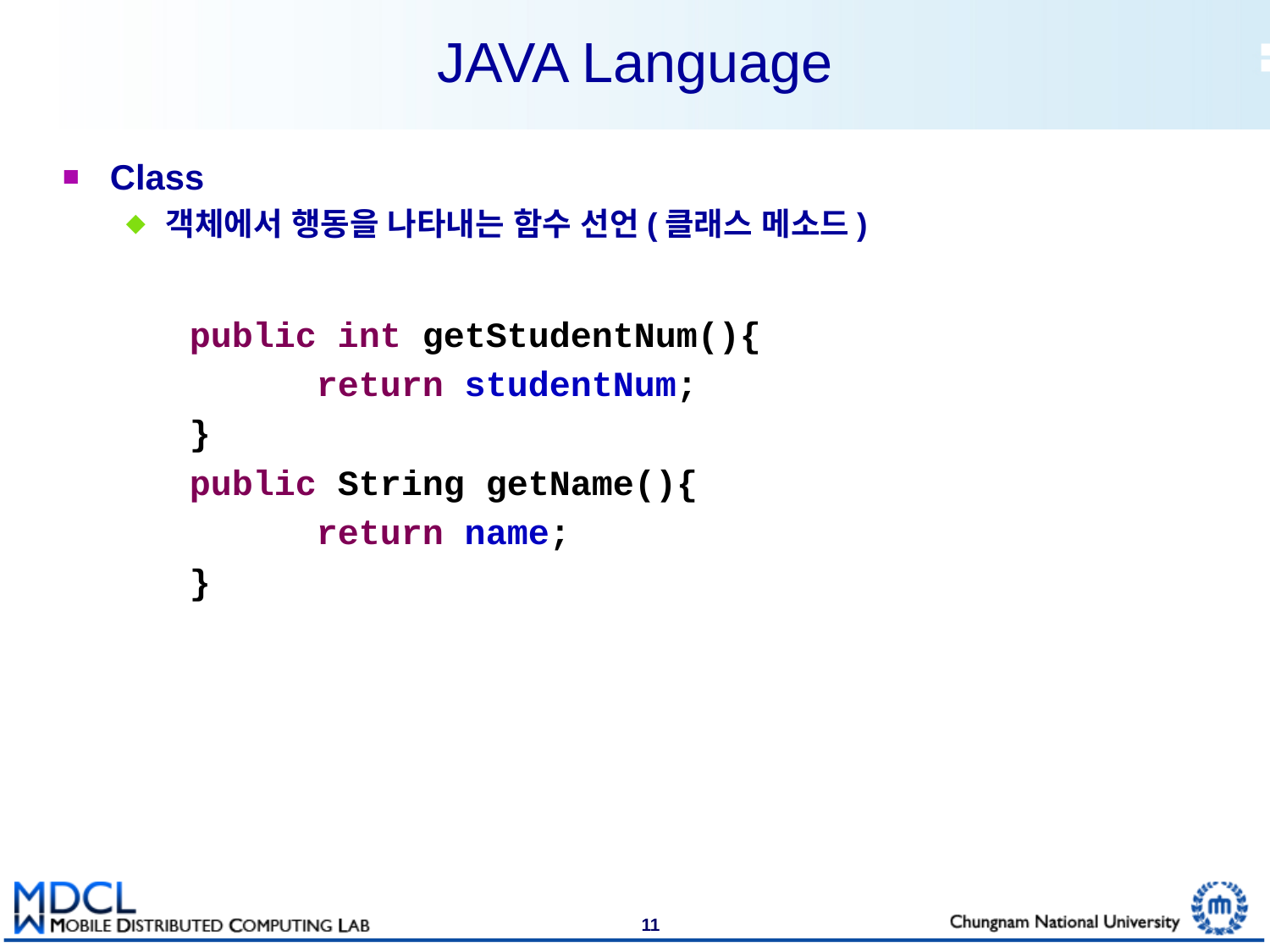

# JAVA Language
Class
객체에서 행동을 나타내는 함수 선언(클래스 메소드)

	public int getStudentNum(){
		return studentNum;
	}
	public String getName(){
		return name;
	}